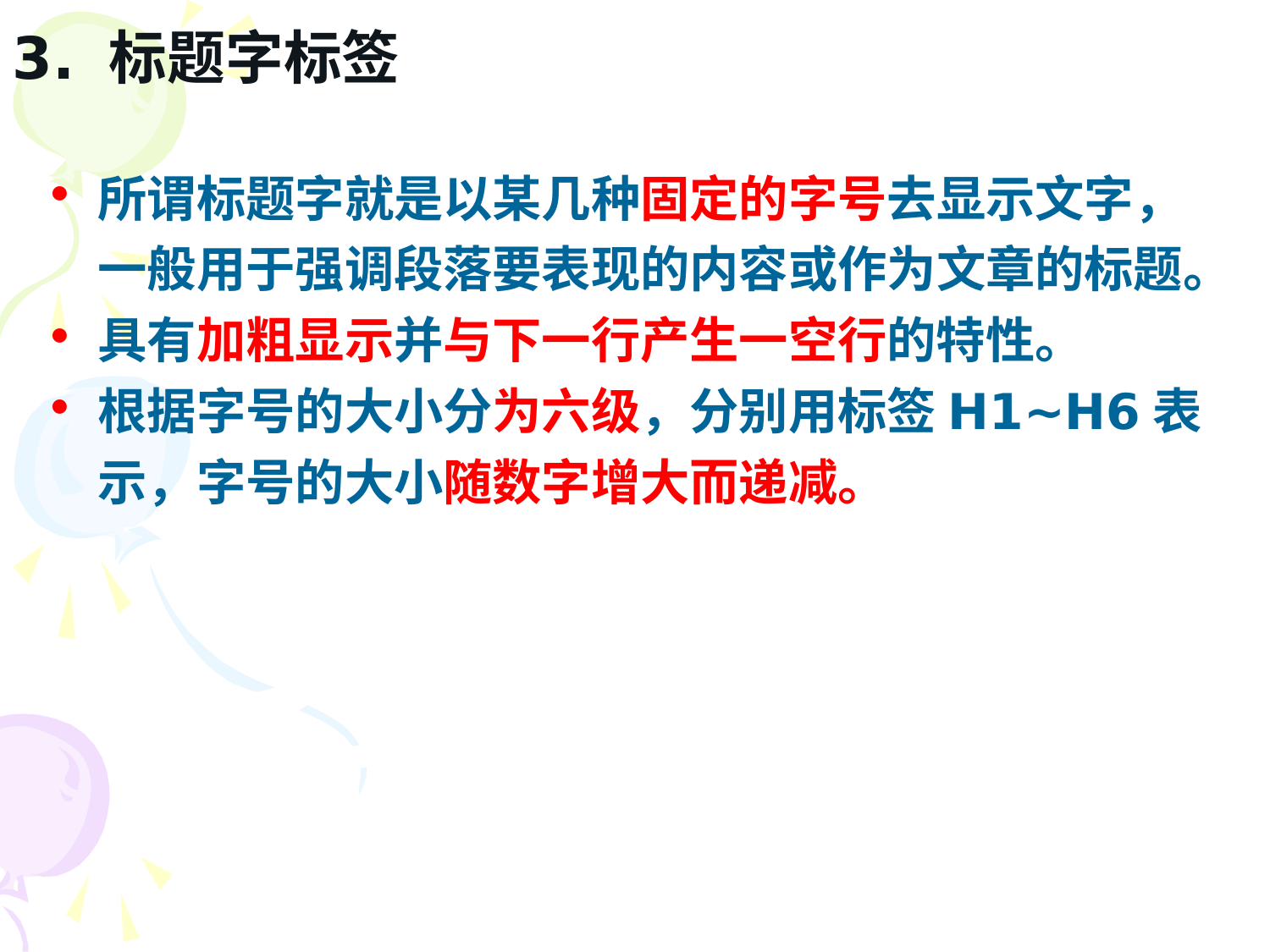

# 3. 标题字标签
所谓标题字就是以某几种固定的字号去显示文字，一般用于强调段落要表现的内容或作为文章的标题。
具有加粗显示并与下一行产生一空行的特性。
根据字号的大小分为六级，分别用标签H1~H6表示，字号的大小随数字增大而递减。